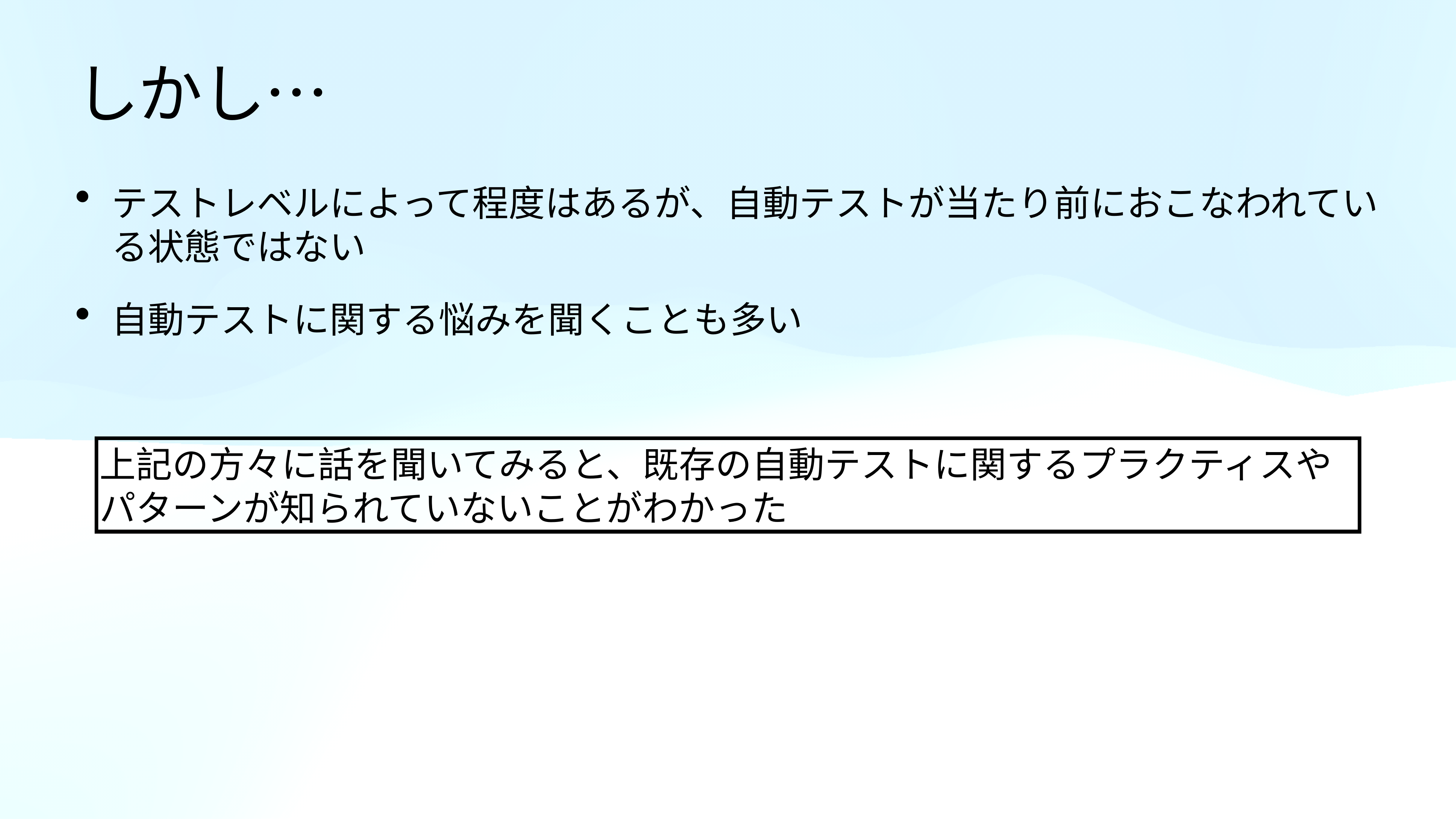

# しかし…
テストレベルによって程度はあるが、自動テストが当たり前におこなわれている状態ではない
自動テストに関する悩みを聞くことも多い
上記の方々に話を聞いてみると、既存の自動テストに関するプラクティスやパターンが知られていないことがわかった